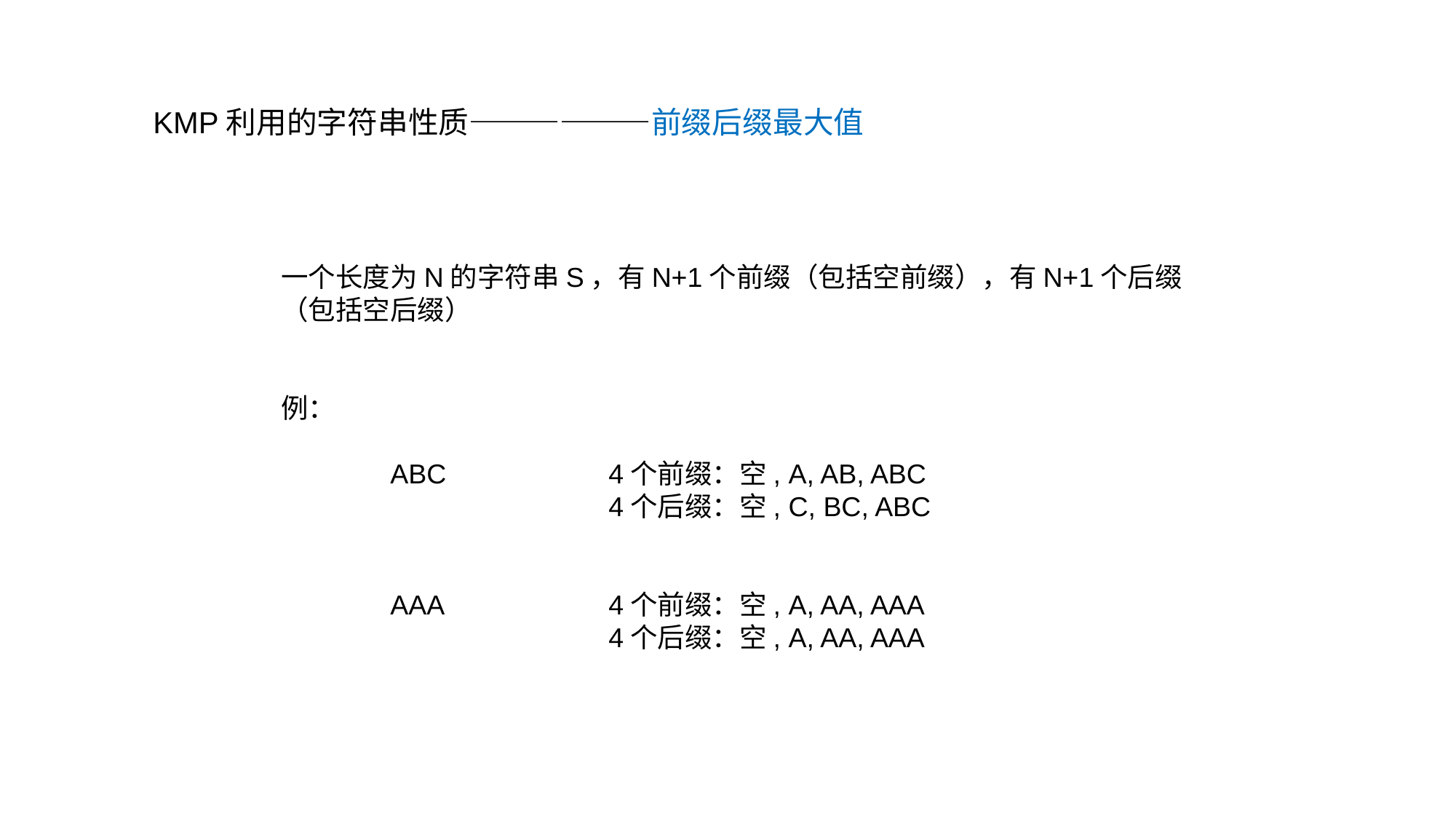

KMP利用的字符串性质——————前缀后缀最大值
一个长度为N的字符串S，有N+1个前缀（包括空前缀），有N+1个后缀（包括空后缀）

例：

	ABC		4个前缀：空, A, AB, ABC
			4个后缀：空, C, BC, ABC

	AAA		4个前缀：空, A, AA, AAA
			4个后缀：空, A, AA, AAA